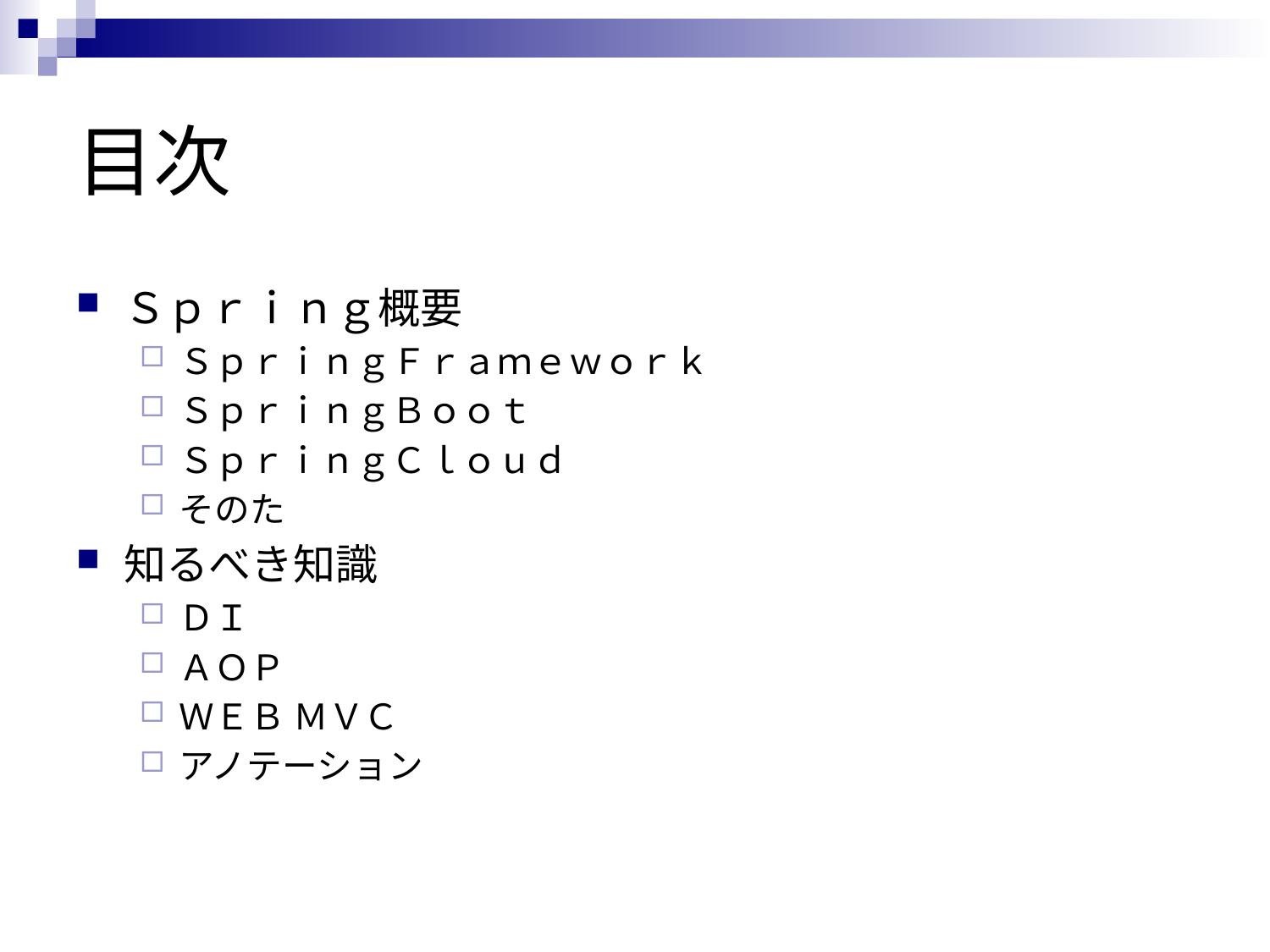

# 目次
Ｓｐｒｉｎｇ概要
ＳｐｒｉｎｇＦｒａｍｅｗｏｒｋ
ＳｐｒｉｎｇＢｏｏｔ
ＳｐｒｉｎｇＣｌｏｕｄ
そのた
知るべき知識
ＤＩ
ＡＯＰ
ＷＥＢ ＭＶＣ
アノテーション